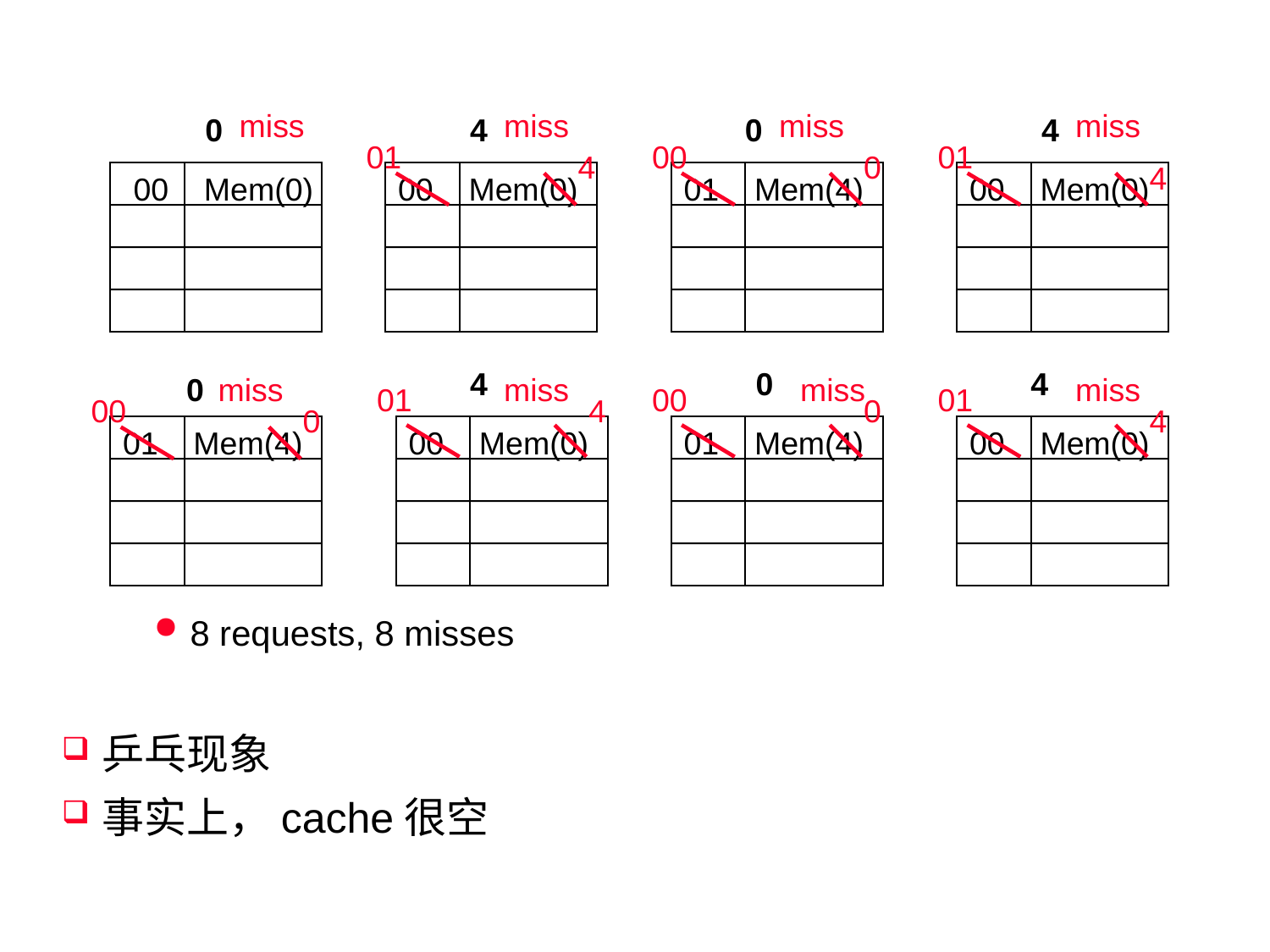

miss
miss
miss
miss
0
4
0
4
01
4

00
0

01
4

00    Mem(0)

00    Mem(0)

01    Mem(4)

00    Mem(0)

4
0
4
0
miss
miss
miss
miss
01
4

00
0

01
4

00
0

01    Mem(4)

00    Mem(0)

01    Mem(4)

00    Mem(0)

8 requests, 8 misses
乒乓现象
事实上，cache很空